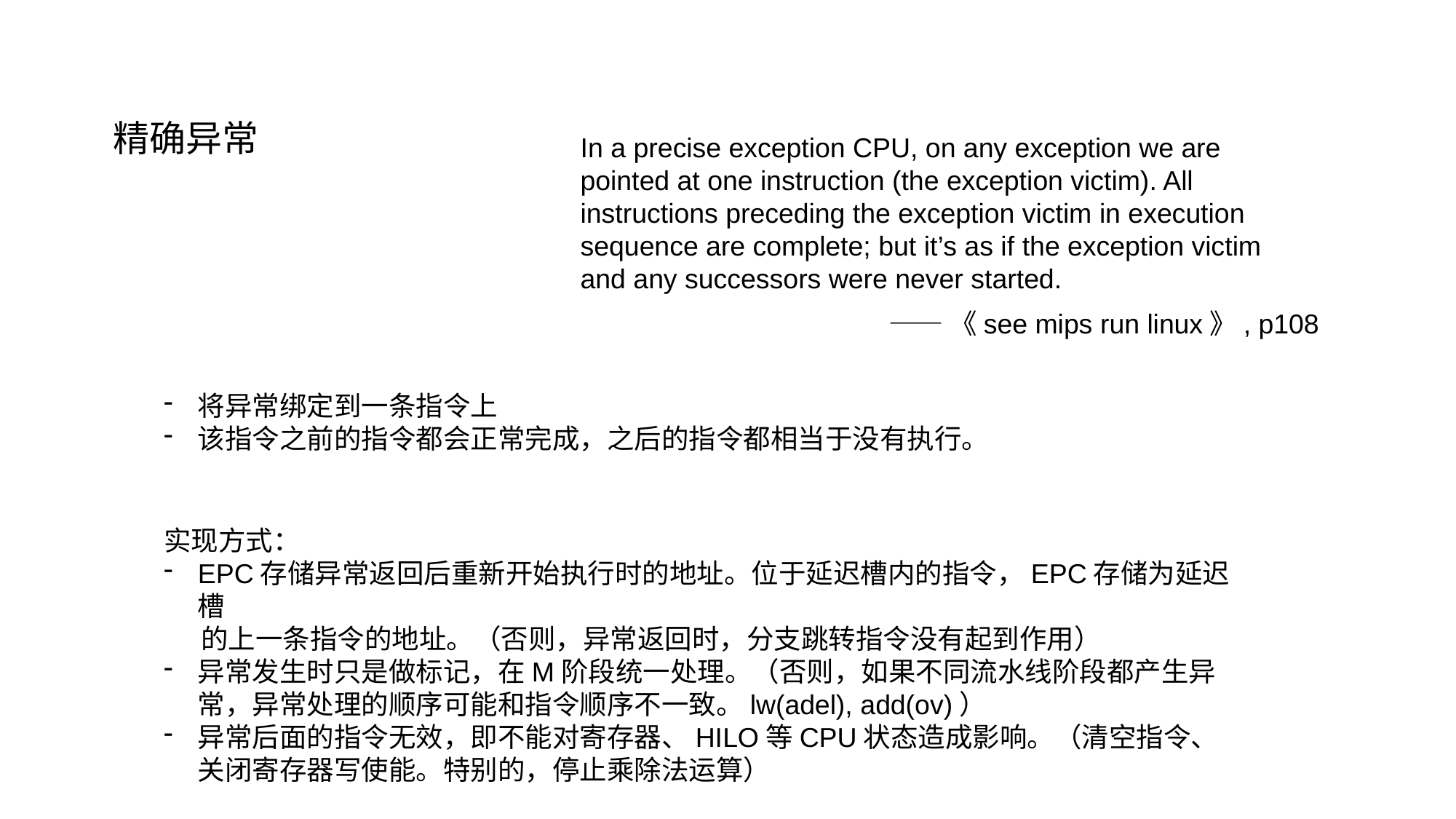

精确异常
In a precise exception CPU, on any exception we are pointed at one instruction (the exception victim). All instructions preceding the exception victim in execution sequence are complete; but it’s as if the exception victim and any successors were never started.
——《see mips run linux》, p108
将异常绑定到一条指令上
该指令之前的指令都会正常完成，之后的指令都相当于没有执行。
实现方式：
EPC存储异常返回后重新开始执行时的地址。位于延迟槽内的指令，EPC存储为延迟槽
     的上一条指令的地址。（否则，异常返回时，分支跳转指令没有起到作用）
异常发生时只是做标记，在M阶段统一处理。（否则，如果不同流水线阶段都产生异常，异常处理的顺序可能和指令顺序不一致。lw(adel), add(ov)）
异常后面的指令无效，即不能对寄存器、HILO等CPU状态造成影响。（清空指令、关闭寄存器写使能。特别的，停止乘除法运算）